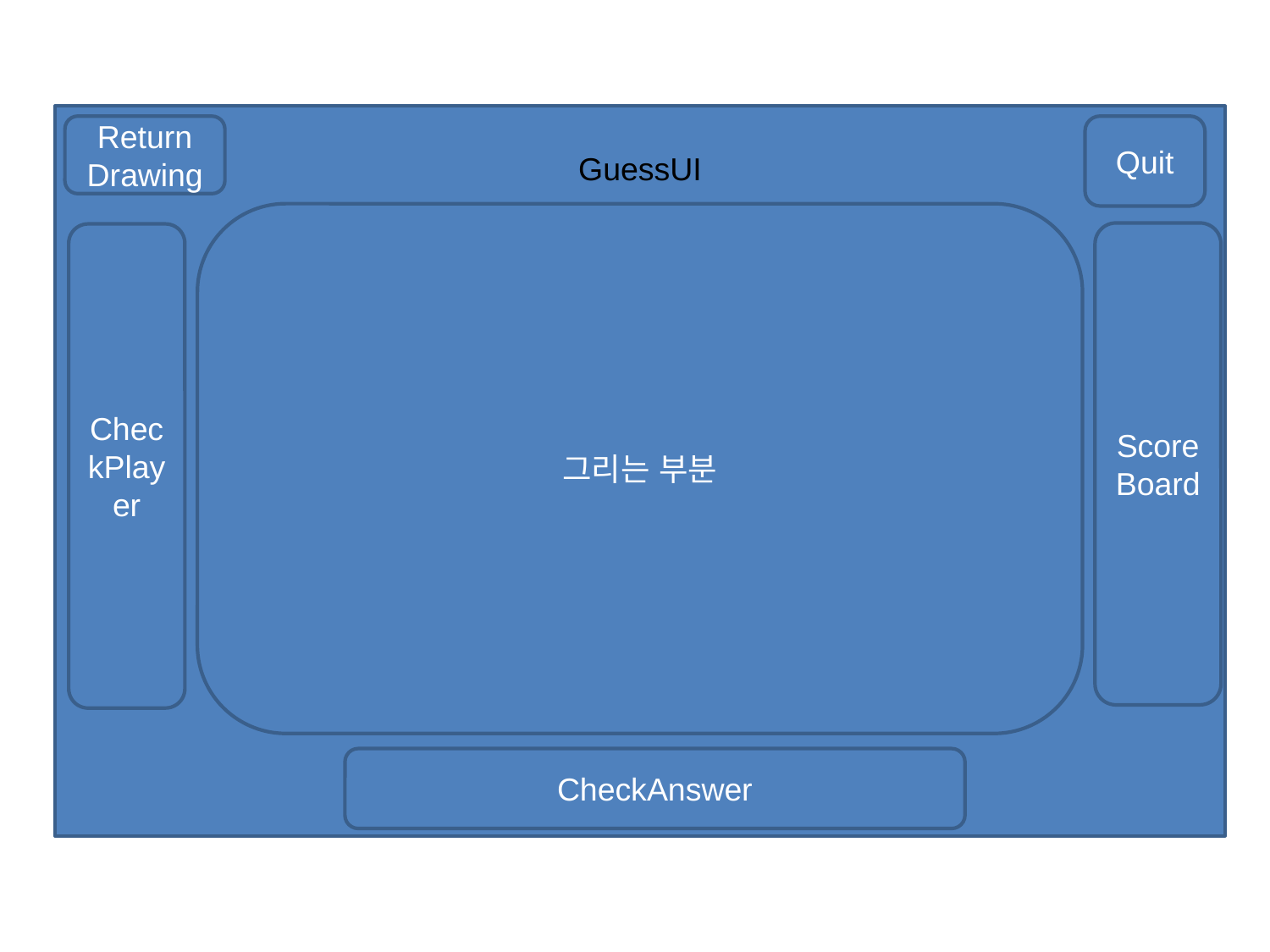

Return
Drawing
Quit
GuessUI
그리는 부분
Score
Board
CheckPlayer
CheckAnswer